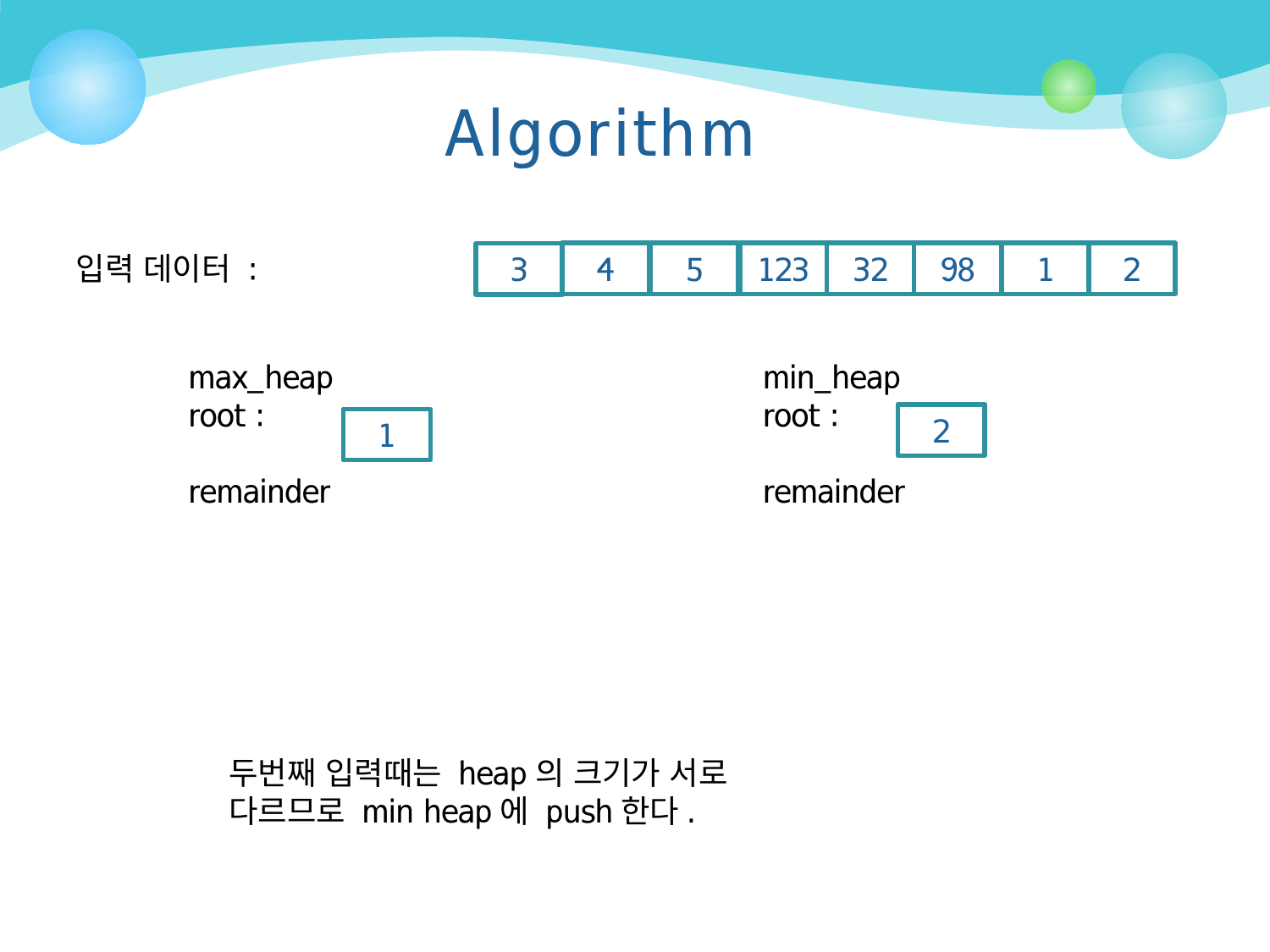

# Algorithm
입력 데이터 :
4
5
123
32
98
1
2
3
min_heap
root :

remainder
max_heap
root :

remainder
2
1
두번째 입력때는 heap의 크기가 서로 다르므로 min heap에 push한다.